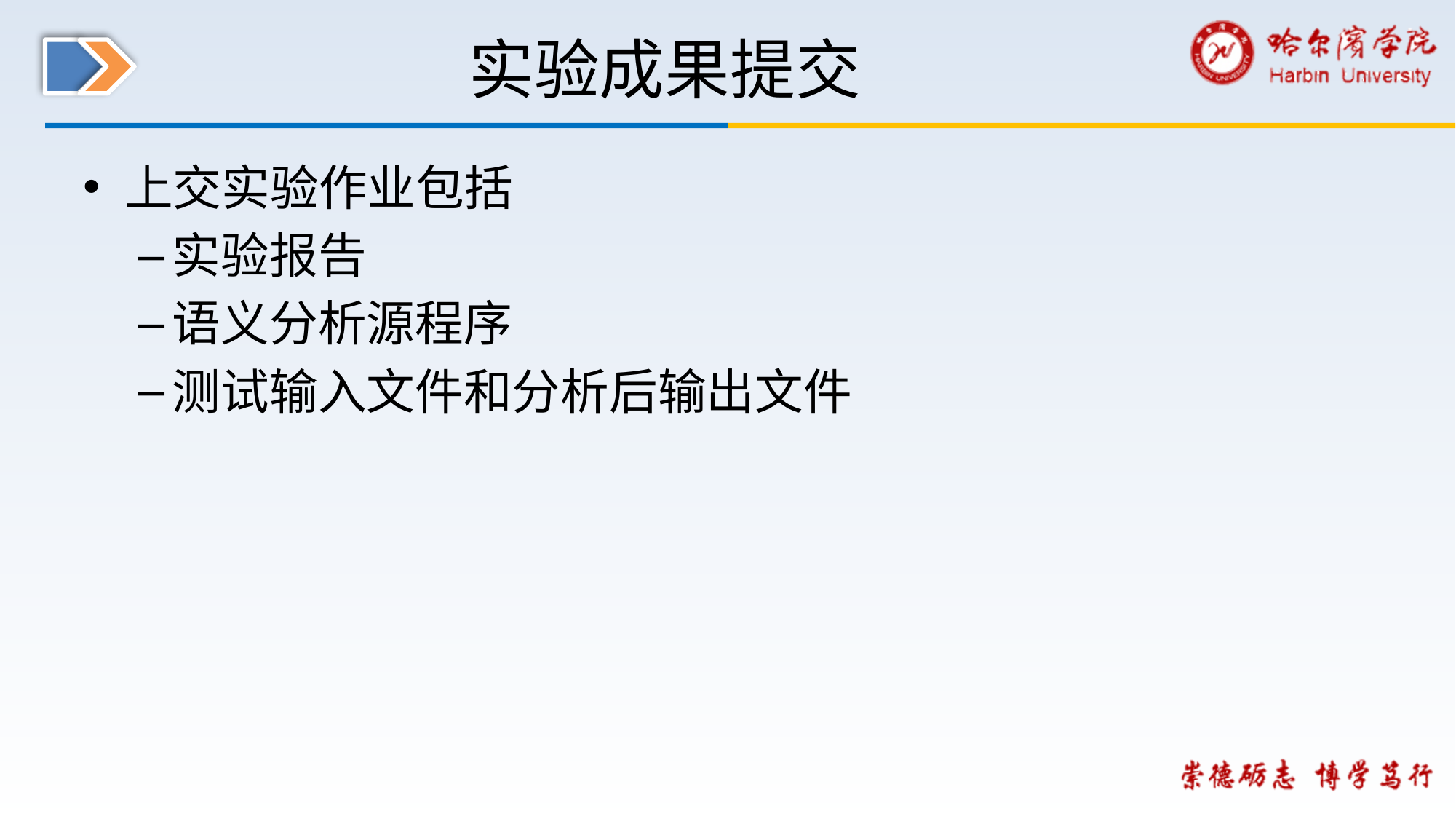

# 实验成果提交
上交实验作业包括
实验报告
语义分析源程序
测试输入文件和分析后输出文件